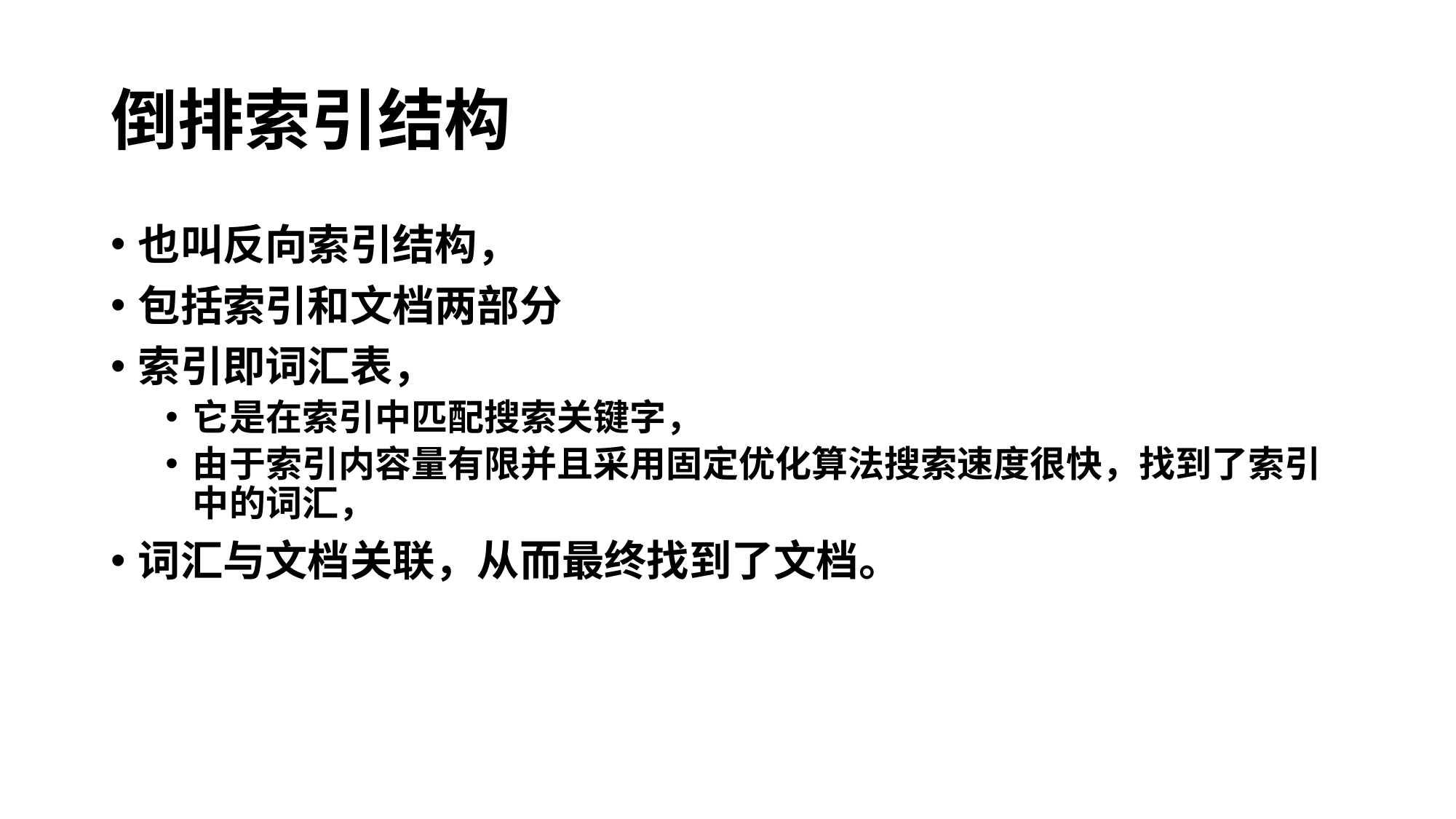

# 倒排索引结构
也叫反向索引结构，
包括索引和文档两部分
索引即词汇表，
它是在索引中匹配搜索关键字，
由于索引内容量有限并且采用固定优化算法搜索速度很快，找到了索引中的词汇，
词汇与文档关联，从而最终找到了文档。